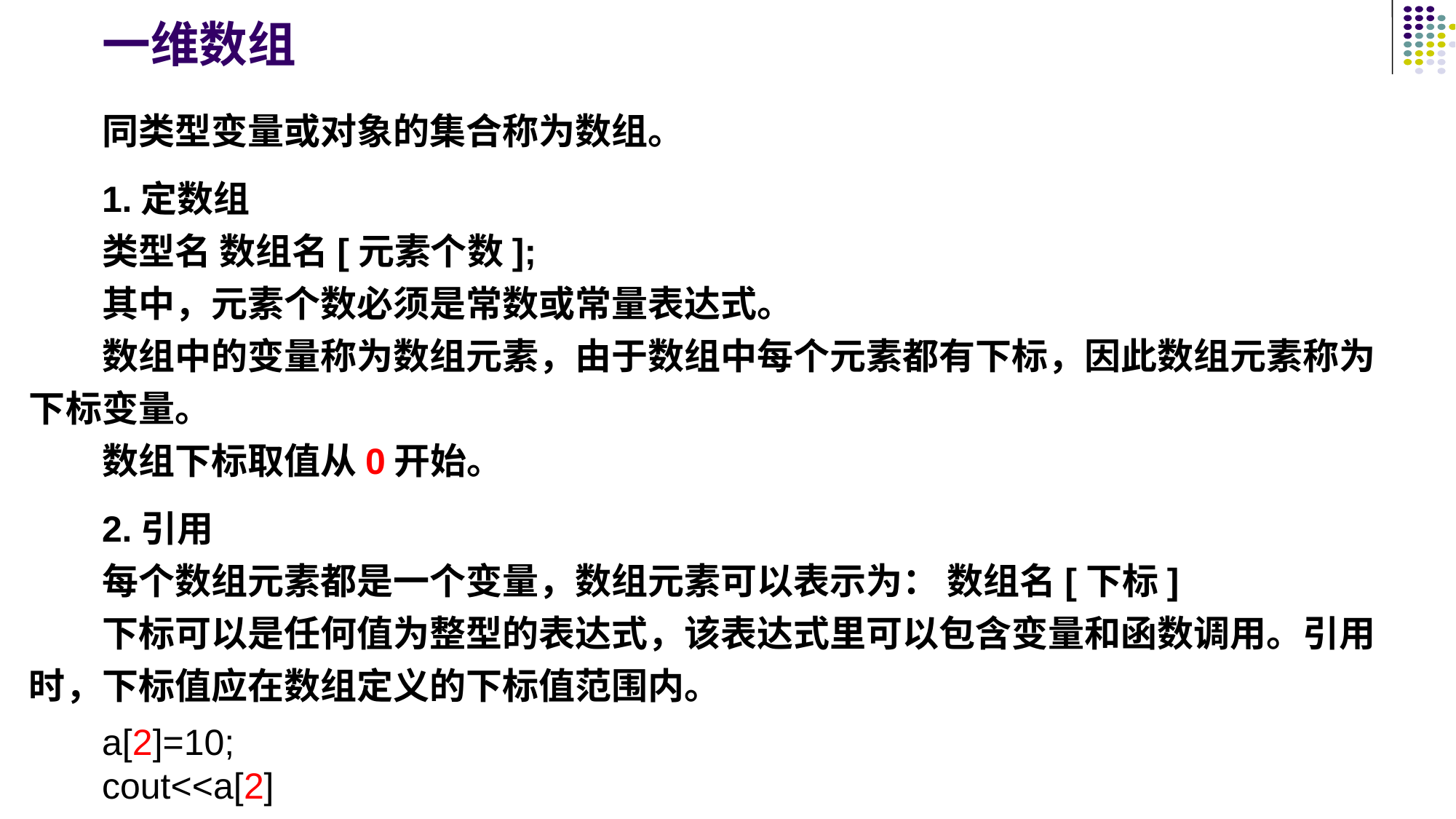

# 一维数组
同类型变量或对象的集合称为数组。
1.定数组
类型名 数组名[元素个数];
其中，元素个数必须是常数或常量表达式。
数组中的变量称为数组元素，由于数组中每个元素都有下标，因此数组元素称为下标变量。
数组下标取值从0开始。
2.引用
每个数组元素都是一个变量，数组元素可以表示为： 数组名[下标]
下标可以是任何值为整型的表达式，该表达式里可以包含变量和函数调用。引用时，下标值应在数组定义的下标值范围内。

a[2]=10;
cout<<a[2]